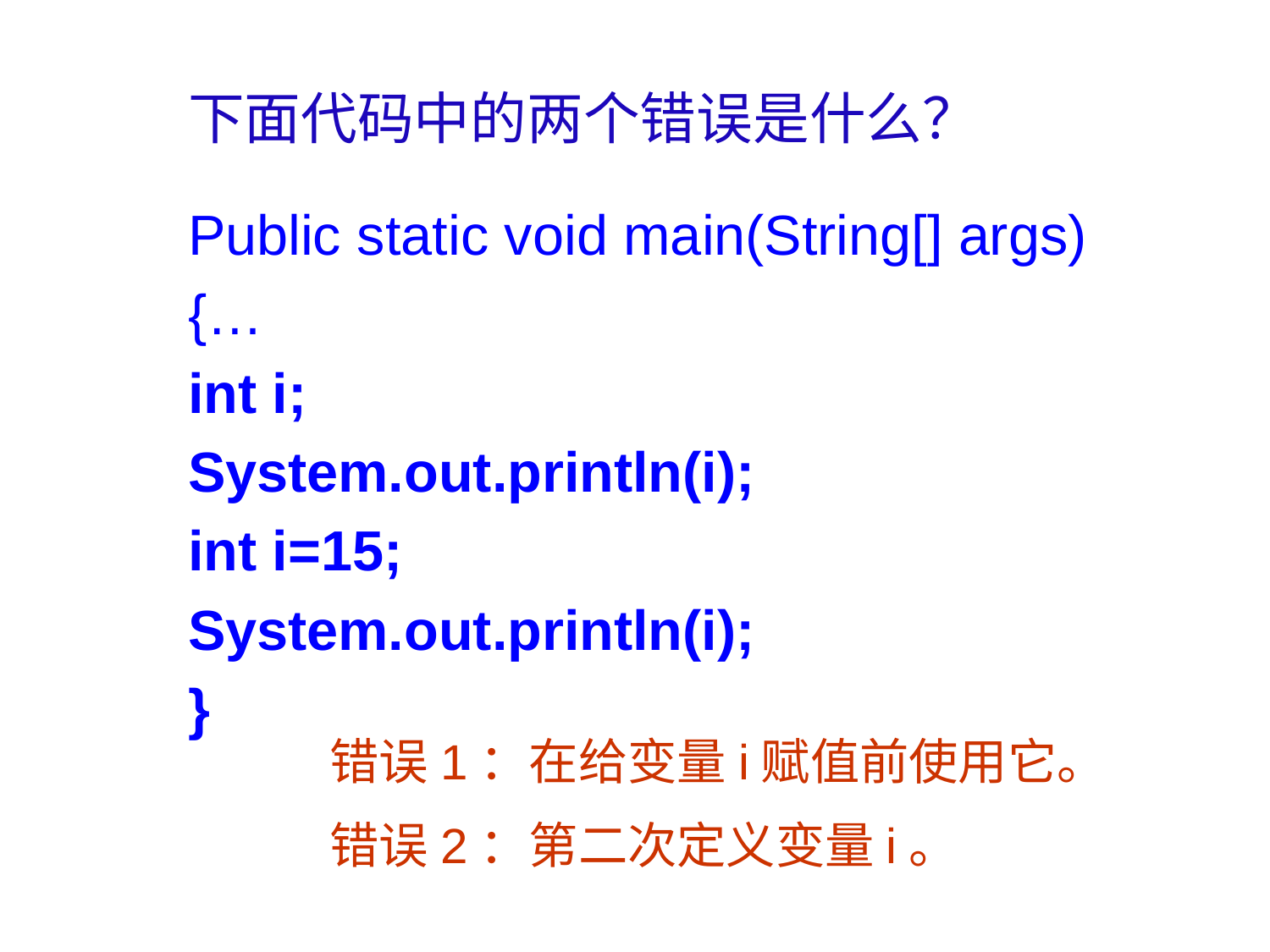

下面代码中的两个错误是什么？
Public static void main(String[] args)
{…
int i;
System.out.println(i);
int i=15;
System.out.println(i);
}
错误1：在给变量i赋值前使用它。
错误2：第二次定义变量i。